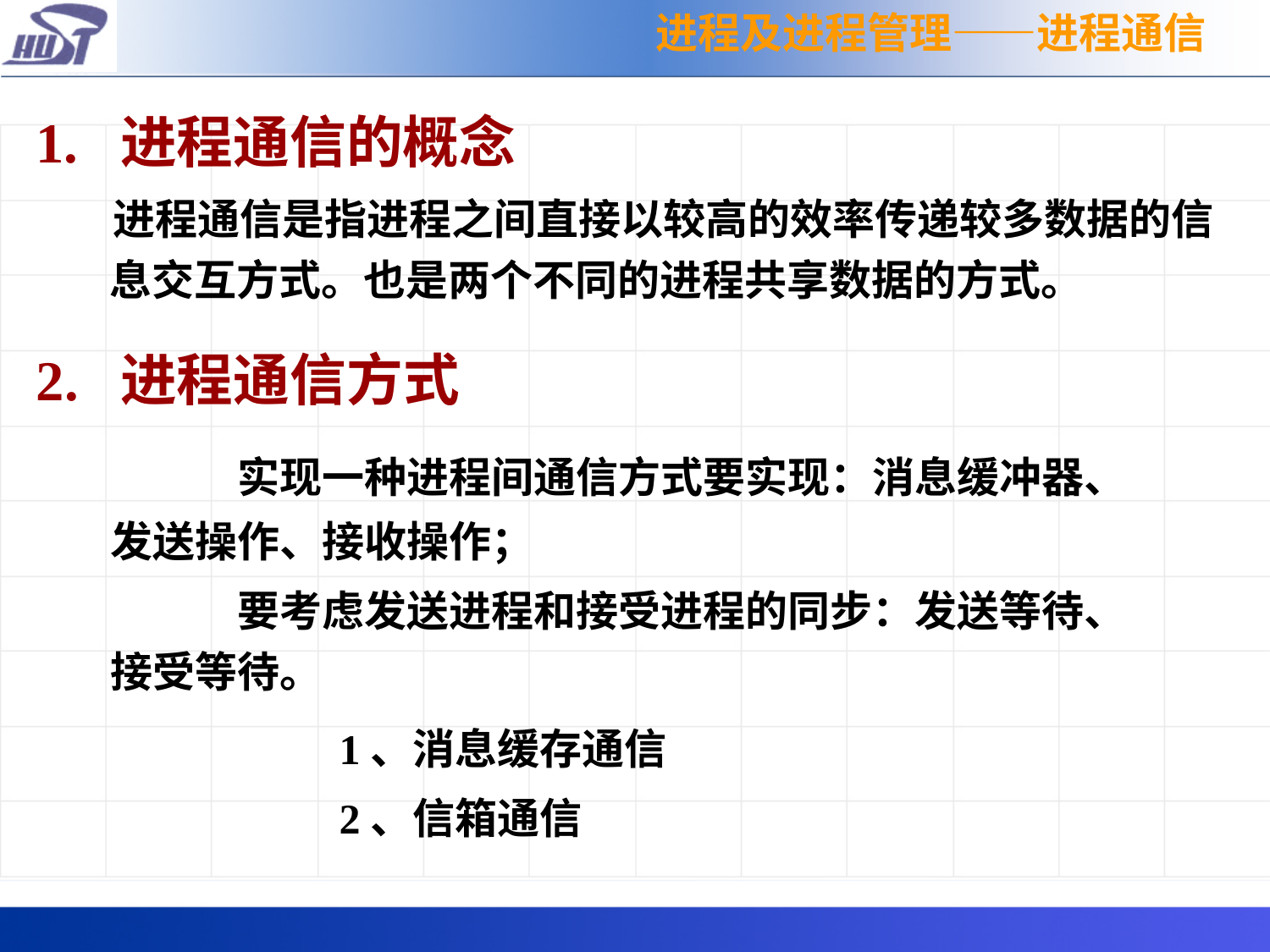

进程及进程管理——进程通信
1.  进程通信的概念
       进程通信是指进程之间直接以较高的效率传递较多数据的信息交互方式。也是两个不同的进程共享数据的方式。
2.  进程通信方式
		实现一种进程间通信方式要实现：消息缓冲器、发送操作、接收操作；
		要考虑发送进程和接受进程的同步：发送等待、接受等待。
 1、消息缓存通信
 2、信箱通信